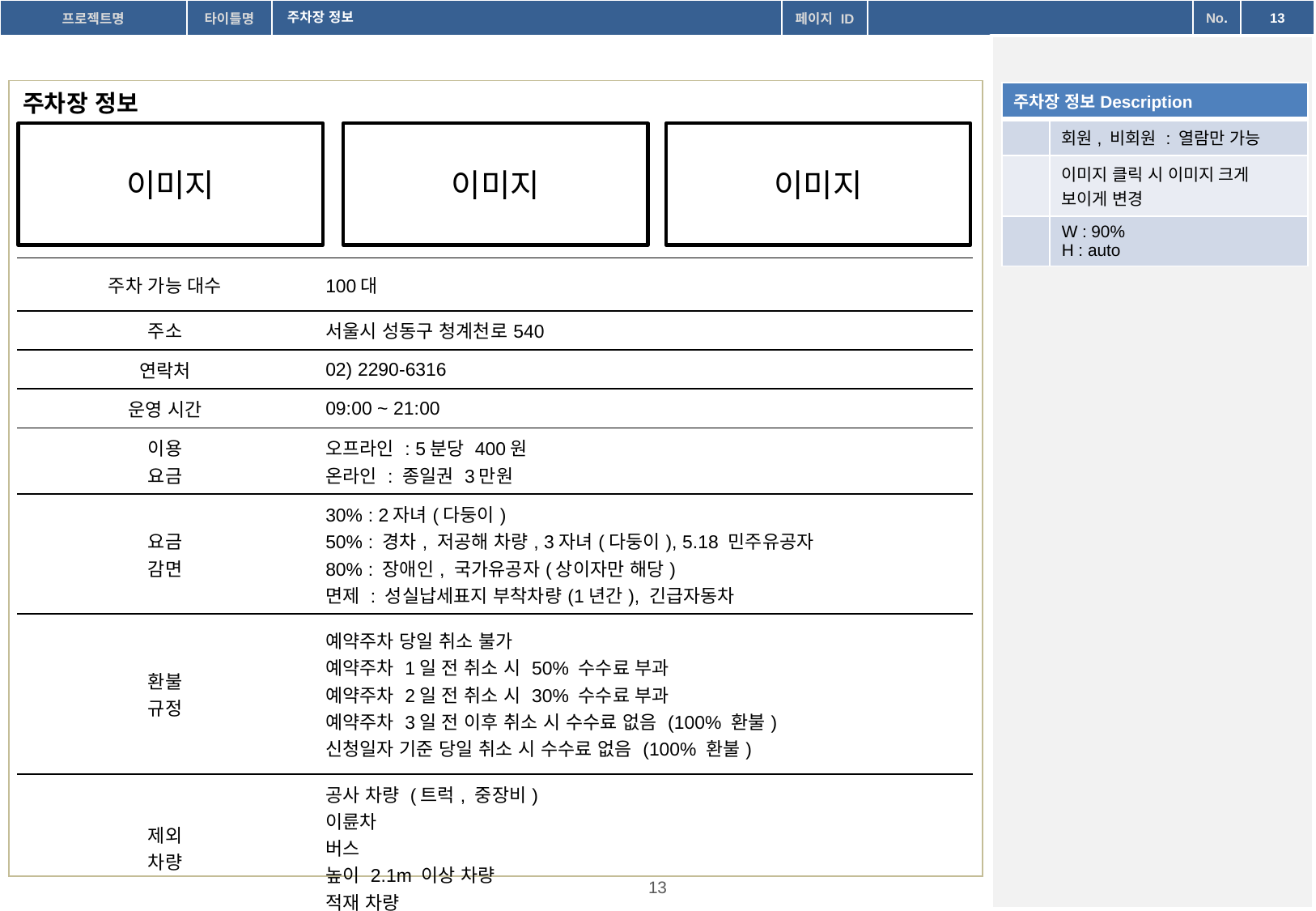

주차장 정보

주차장 정보
| 주차장 정보Description |  |
| --- | --- |
|  | 회원, 비회원 : 열람만 가능 |
|  | 이미지 클릭 시 이미지 크게 보이게 변경 |
|  | W : 90% H : auto |
이미지
이미지
이미지
| 주차 가능 대수 | 100대 |
| --- | --- |
| 주소 | 서울시 성동구 청계천로540 |
| 연락처 | 02) 2290-6316 |
| 운영 시간 | 09:00 ~ 21:00 |
| 이용 요금 | 오프라인 : 5분당 400원 온라인 : 종일권 3만원 |
| 요금 감면 | 30% : 2자녀(다둥이) 50% : 경차, 저공해 차량, 3자녀(다둥이), 5.18 민주유공자 80% : 장애인, 국가유공자(상이자만 해당) 면제 : 성실납세표지 부착차량(1년간), 긴급자동차 |
| 환불 규정 | 예약주차 당일 취소 불가 예약주차 1일 전 취소 시 50% 수수료 부과 예약주차 2일 전 취소 시 30% 수수료 부과 예약주차 3일 전 이후 취소 시 수수료 없음 (100% 환불) 신청일자 기준 당일 취소 시 수수료 없음 (100% 환불) |
| 제외 차량 | 공사 차량 (트럭, 중장비) 이륜차 버스 높이 2.1m 이상 차량 적재 차량 |